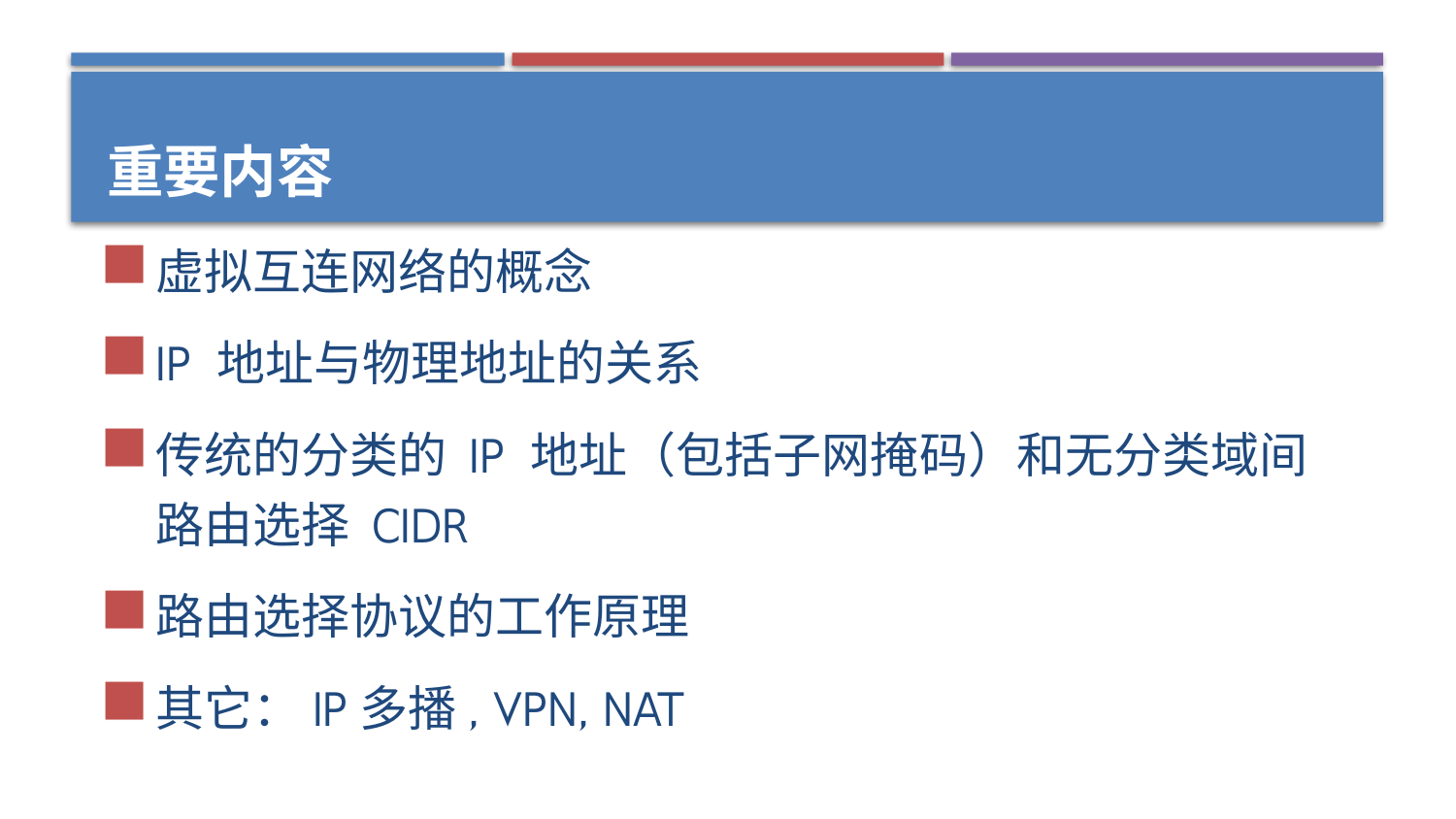

# 重要内容
虚拟互连网络的概念
IP 地址与物理地址的关系
传统的分类的 IP 地址（包括子网掩码）和无分类域间路由选择 CIDR
路由选择协议的工作原理
其它：IP多播, VPN, NAT
2